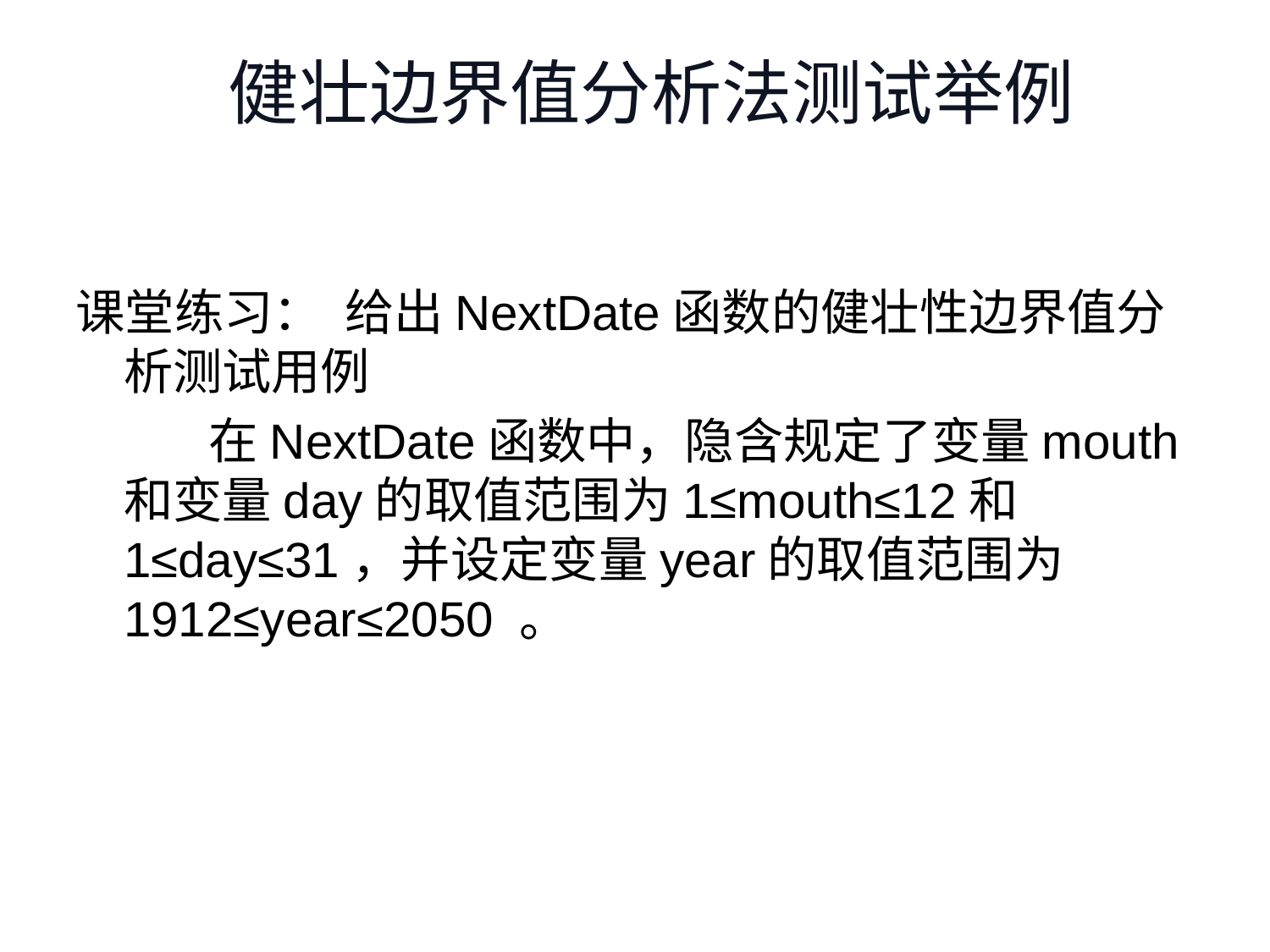

健壮边界值分析法测试举例

课堂练习：  给出NextDate函数的健壮性边界值分析测试用例
           在NextDate函数中，隐含规定了变量mouth和变量day的取值范围为1≤mouth≤12和1≤day≤31，并设定变量year的取值范围为1912≤year≤2050 。